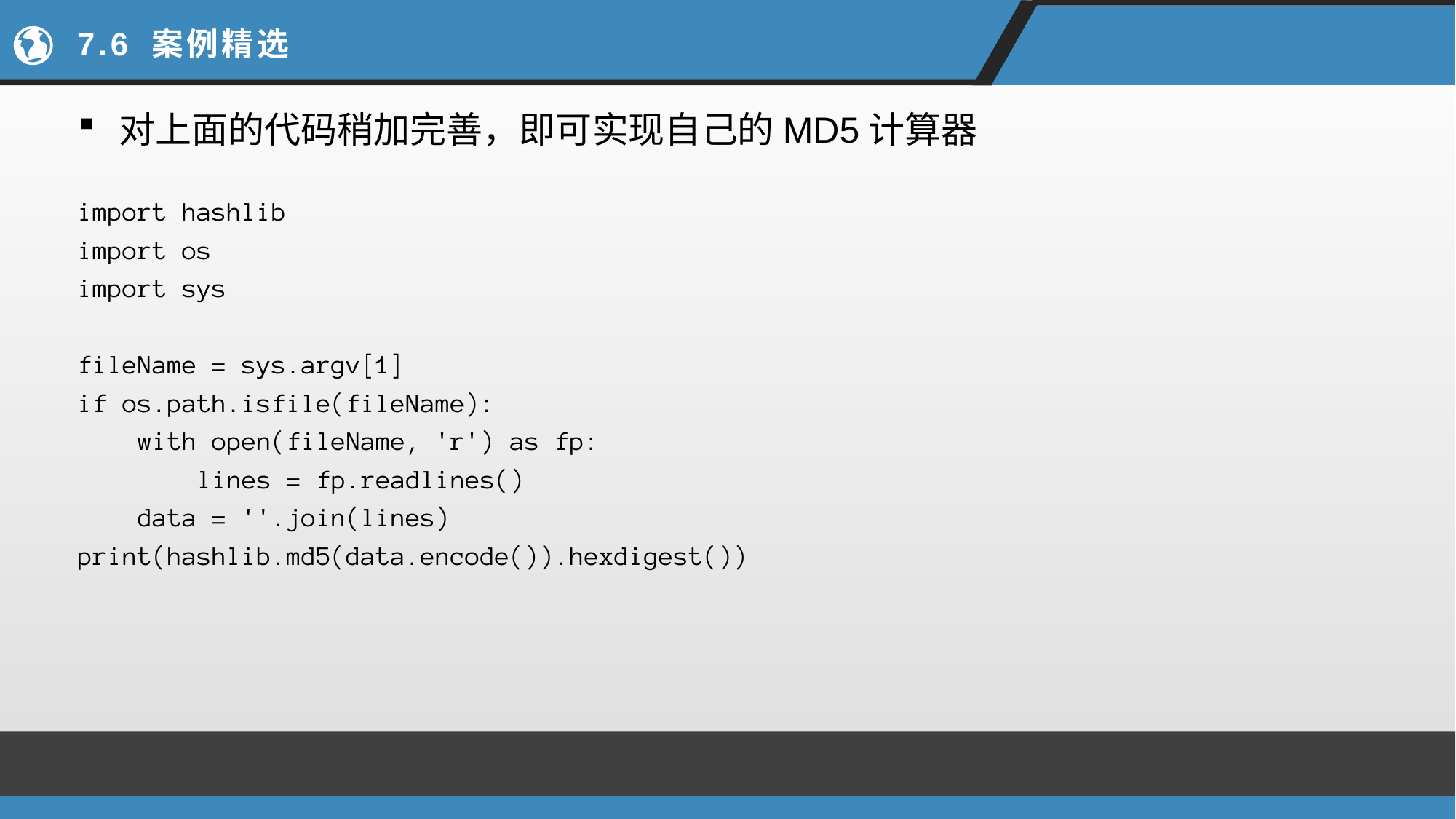

# 7.6 案例精选

对上面的代码稍加完善，即可实现自己的MD5计算器

import hashlib
import os
import sys

fileName = sys.argv[1]
if os.path.isfile(fileName):
    with open(fileName, 'r') as fp:
        lines = fp.readlines()
    data = ''.join(lines)
print(hashlib.md5(data.encode()).hexdigest())